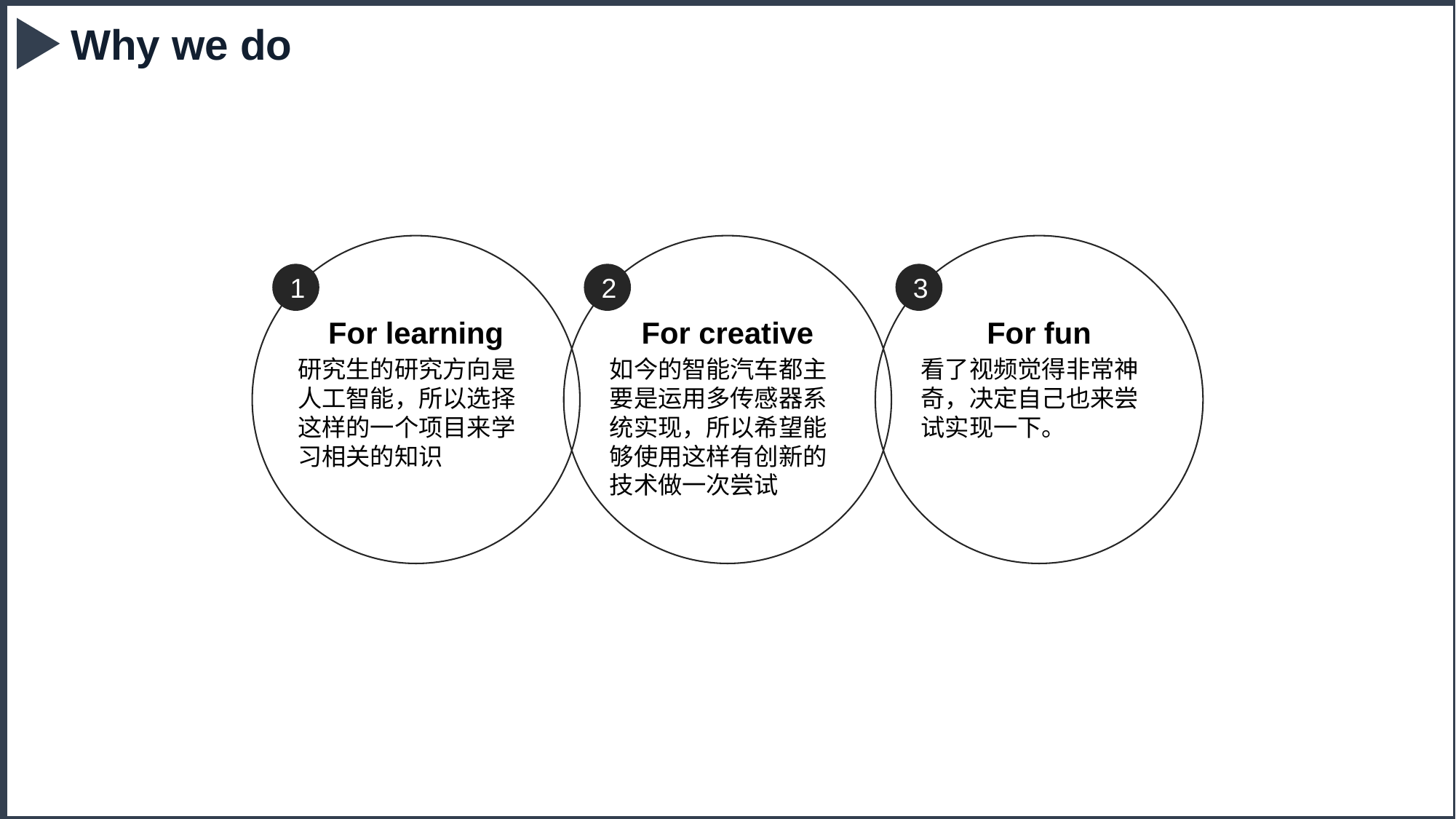

Why we do

1
2
3
For learning
For creative
For fun
研究生的研究方向是人工智能，所以选择这样的一个项目来学习相关的知识
如今的智能汽车都主要是运用多传感器系统实现，所以希望能够使用这样有创新的技术做一次尝试
看了视频觉得非常神奇，决定自己也来尝试实现一下。